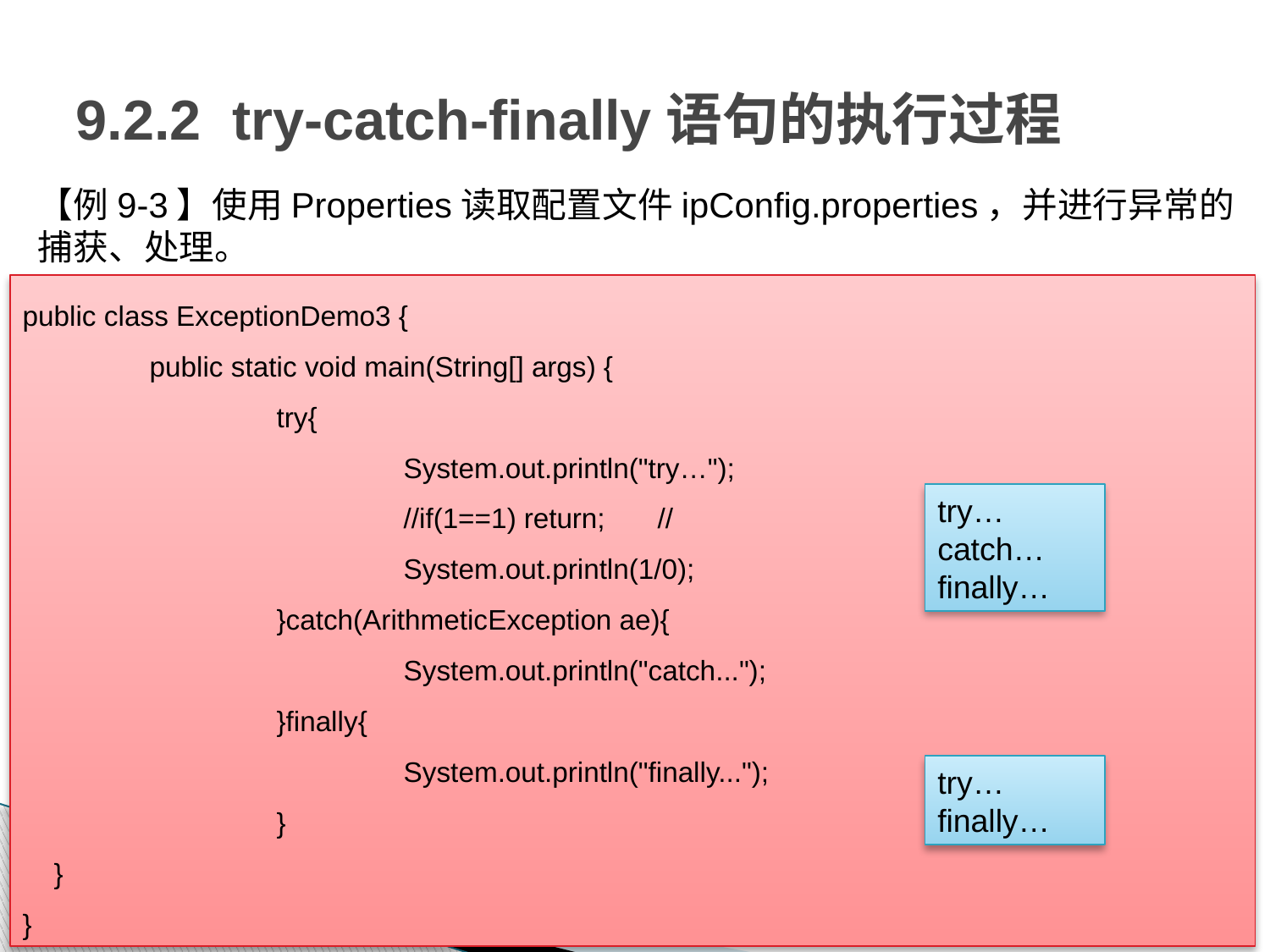

# 9.2.2  try-catch-finally语句的执行过程
【例9-3】使用Properties读取配置文件ipConfig.properties，并进行异常的捕获、处理。

public class ExceptionDemo3 {
	public static void main(String[] args) {
		try{
			System.out.println("try…");
			//if(1==1) return;	//
			System.out.println(1/0);
		}catch(ArithmeticException ae){
			System.out.println("catch...");
		}finally{
			System.out.println("finally...");
		}
    }
}
try…
catch…
finally…
try…
finally…